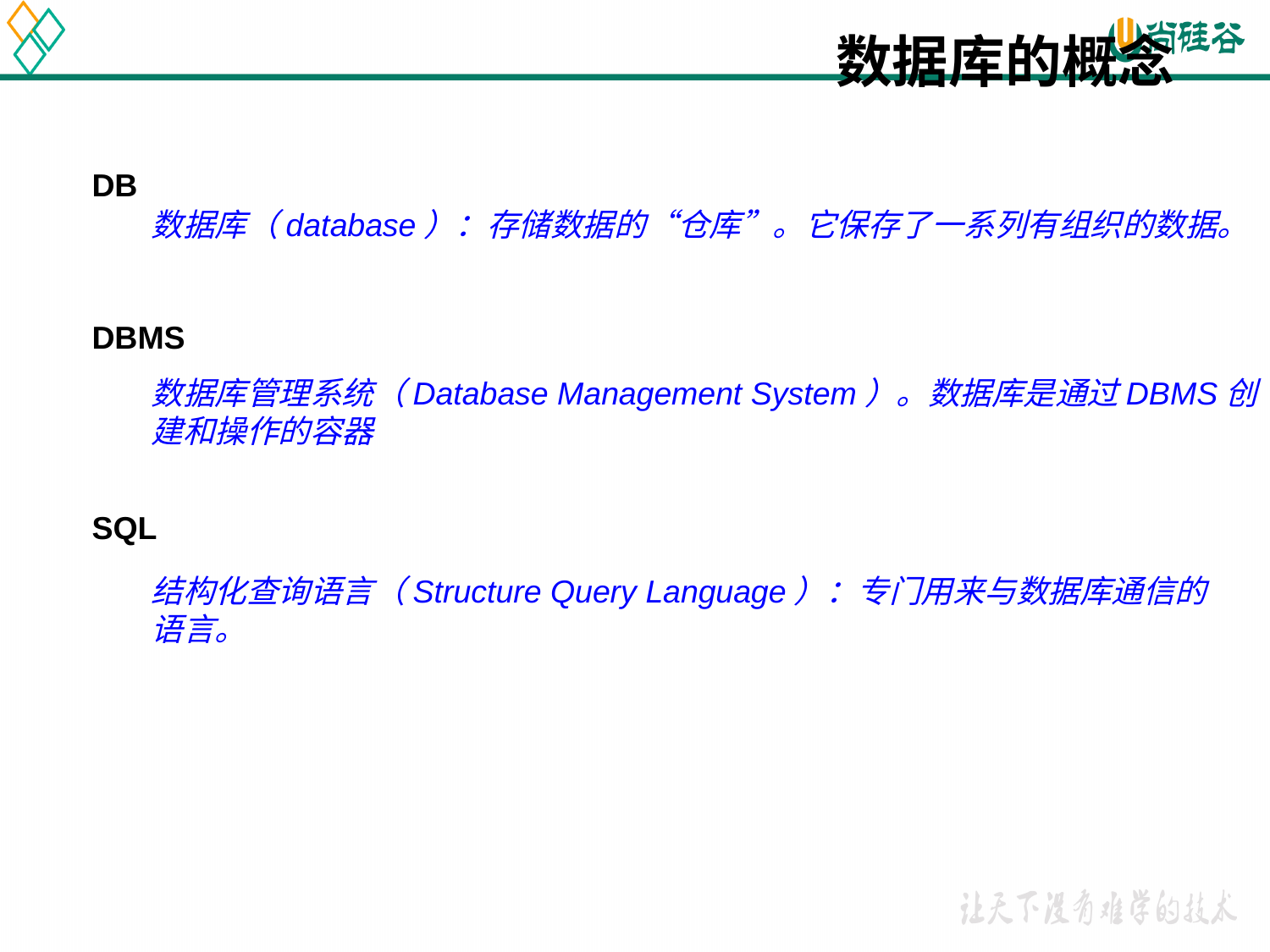

数据库的概念
DB

DBMS

SQL

数据库（database）：存储数据的“仓库”。它保存了一系列有组织的数据。

数据库管理系统（Database Management System）。数据库是通过DBMS创建和操作的容器
结构化查询语言（Structure Query Language）：专门用来与数据库通信的语言。